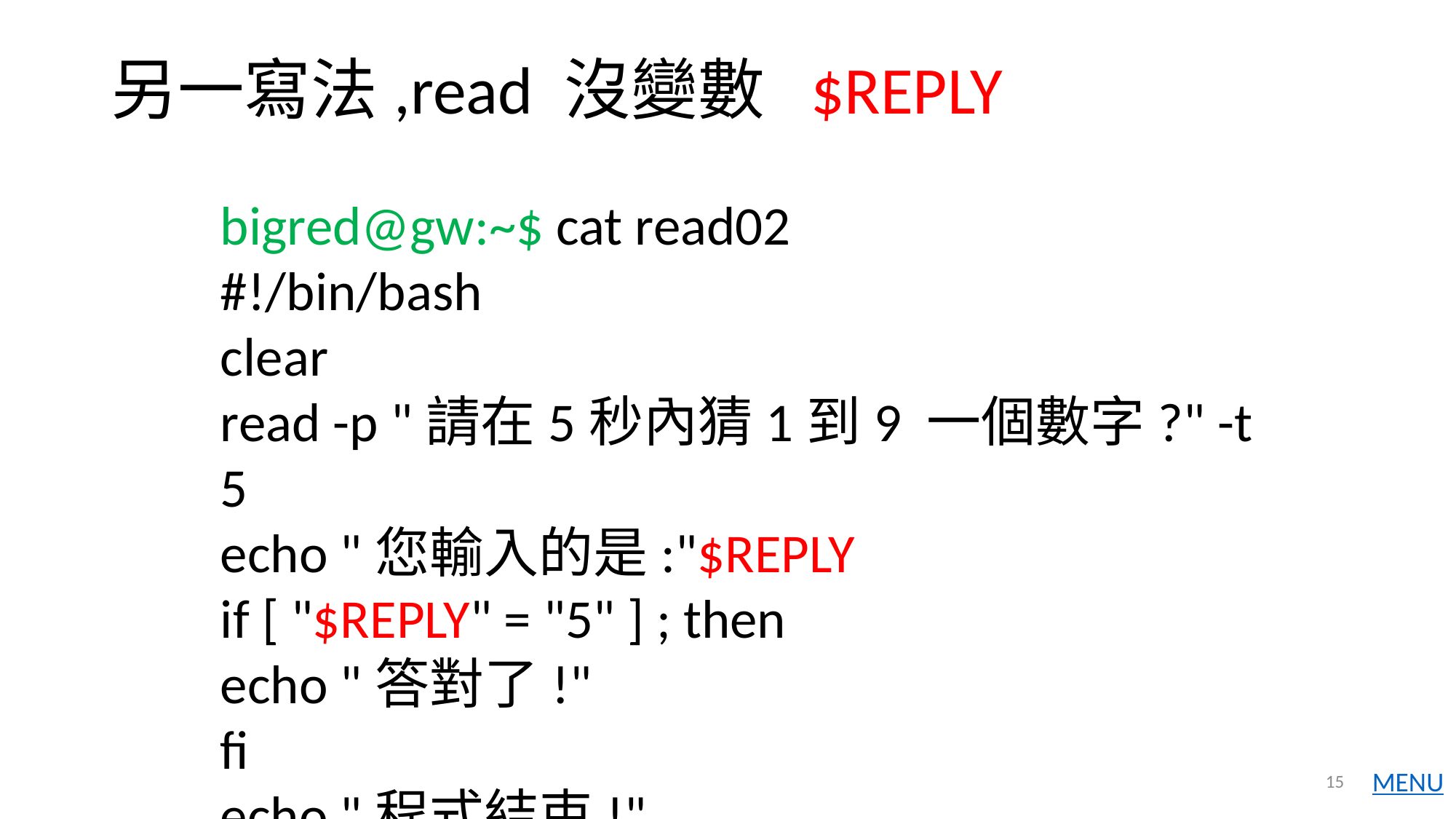

# 另一寫法,read 沒變數  $REPLY
bigred@gw:~$ cat read02
#!/bin/bash
clear
read -p "請在5秒內猜1到9 一個數字?" -t 5
echo "您輸入的是:"$REPLY
if [ "$REPLY" = "5" ] ; then
echo "答對了!"
fi
echo "程式結束!"
15